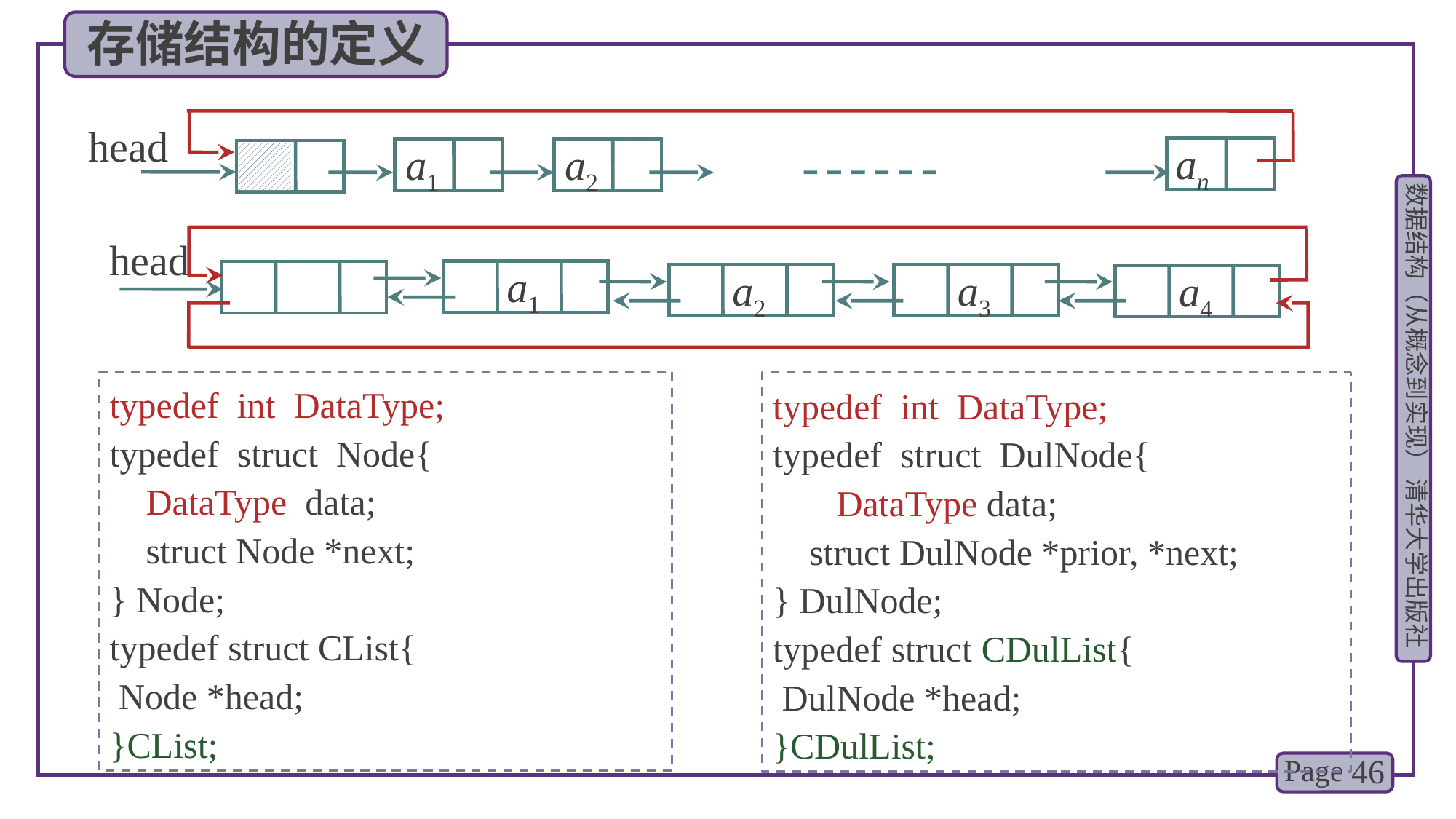

存储结构的定义

head
an

a1

a2

head

      a1

      a2

     a3

     a4

typedef  int  DataType;
typedef  struct  Node{
    DataType  data;
    struct Node *next;
} Node;
typedef struct CList{
 Node *head;
}CList;

typedef  int  DataType;
typedef  struct  DulNode{
       DataType data;
    struct DulNode *prior, *next;
} DulNode;
typedef struct CDulList{
 DulNode *head;
}CDulList;